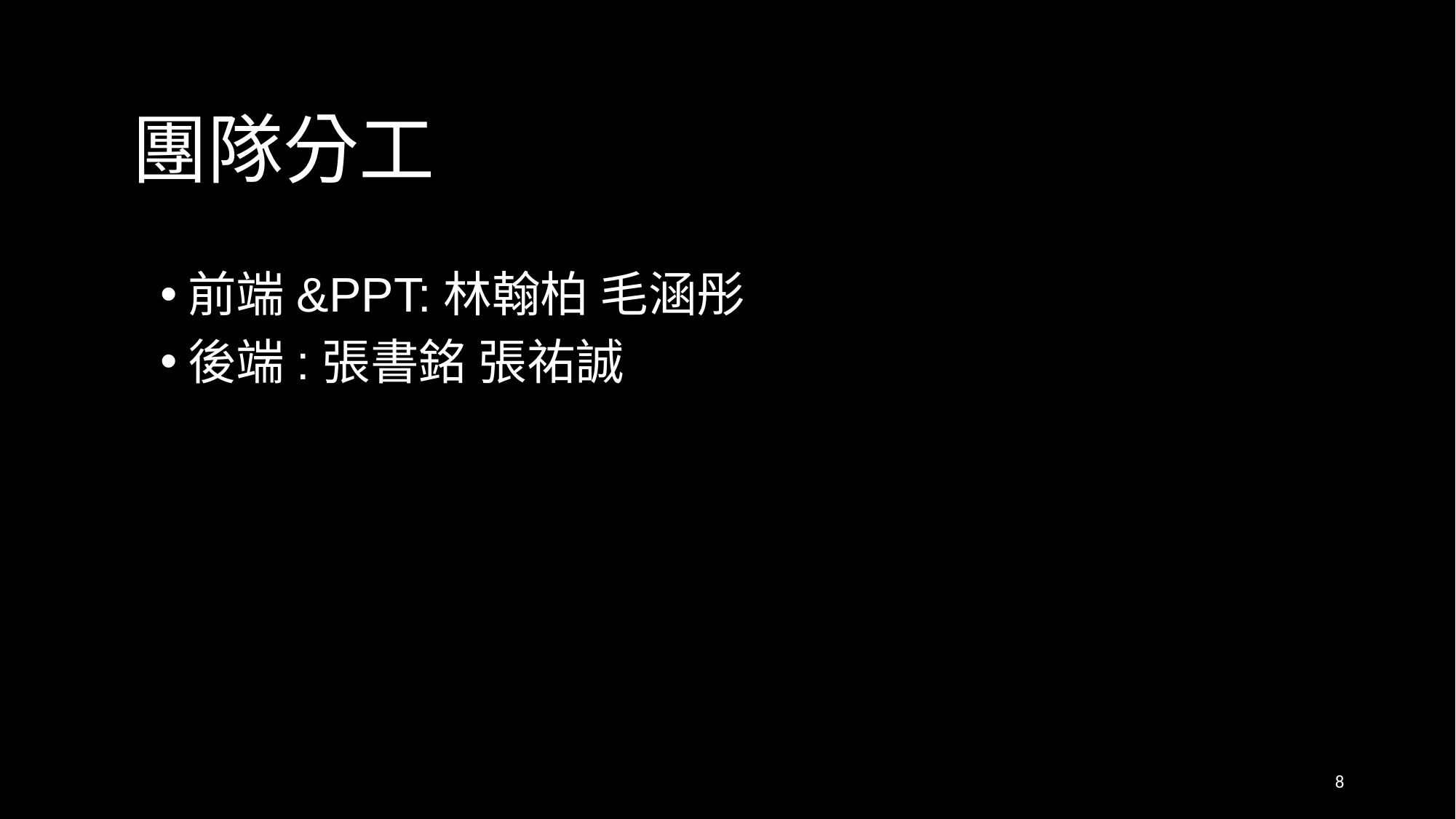

# 團隊分工
前端&PPT:林翰柏 毛涵彤
後端:張書銘 張祐誠
8